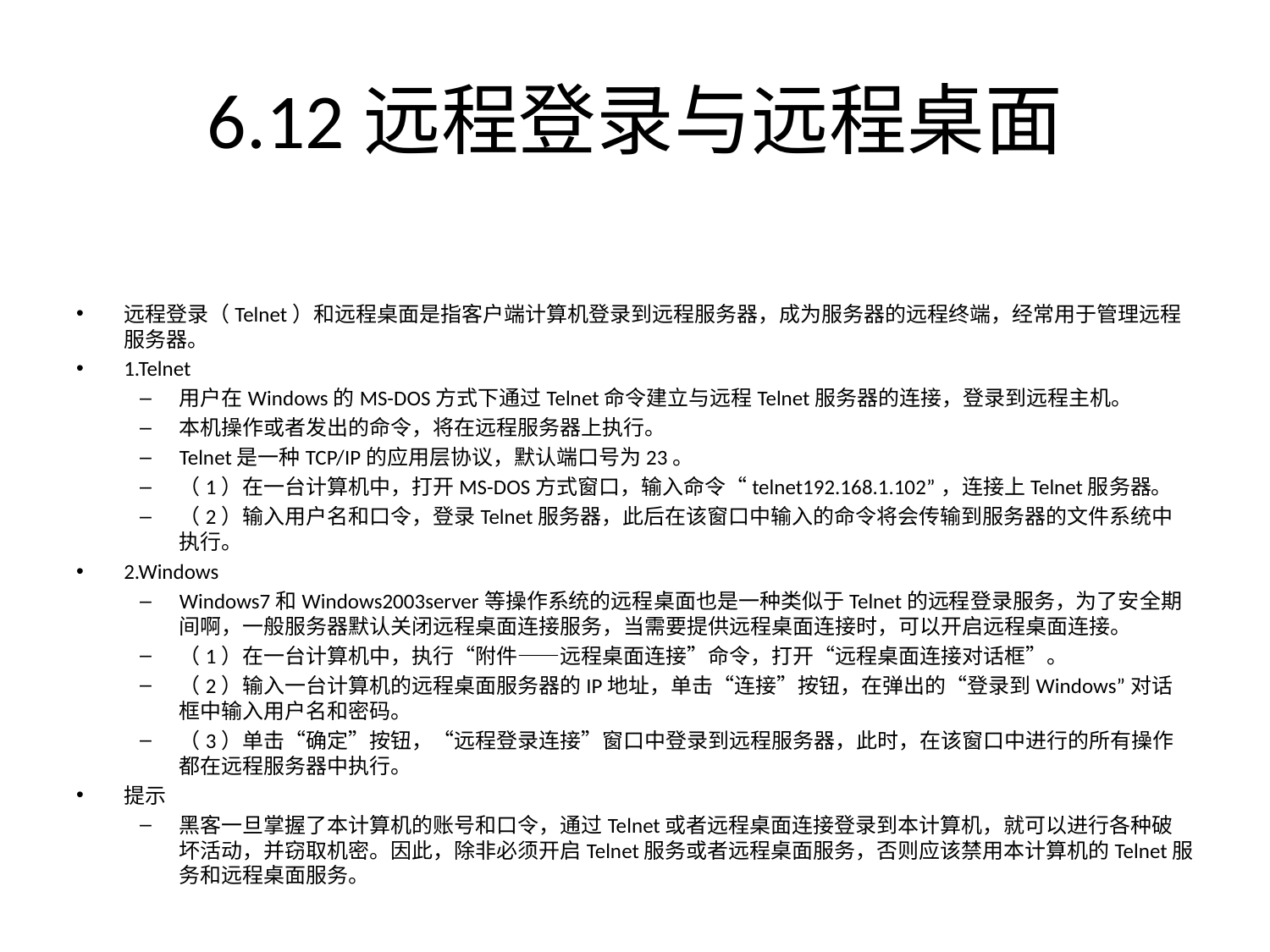

# 6.12远程登录与远程桌面

远程登录（Telnet）和远程桌面是指客户端计算机登录到远程服务器，成为服务器的远程终端，经常用于管理远程服务器。
1.Telnet
用户在Windows的MS-DOS方式下通过Telnet命令建立与远程Telnet服务器的连接，登录到远程主机。
本机操作或者发出的命令，将在远程服务器上执行。
Telnet是一种TCP/IP的应用层协议，默认端口号为23。
（1）在一台计算机中，打开MS-DOS方式窗口，输入命令“telnet192.168.1.102”，连接上Telnet服务器。
（2）输入用户名和口令，登录Telnet服务器，此后在该窗口中输入的命令将会传输到服务器的文件系统中执行。
2.Windows
Windows7和Windows2003server等操作系统的远程桌面也是一种类似于Telnet的远程登录服务，为了安全期间啊，一般服务器默认关闭远程桌面连接服务，当需要提供远程桌面连接时，可以开启远程桌面连接。
（1）在一台计算机中，执行“附件——远程桌面连接”命令，打开“远程桌面连接对话框”。
（2）输入一台计算机的远程桌面服务器的IP地址，单击“连接”按钮，在弹出的“登录到Windows”对话框中输入用户名和密码。
（3）单击“确定”按钮，“远程登录连接”窗口中登录到远程服务器，此时，在该窗口中进行的所有操作都在远程服务器中执行。
提示
黑客一旦掌握了本计算机的账号和口令，通过Telnet或者远程桌面连接登录到本计算机，就可以进行各种破坏活动，并窃取机密。因此，除非必须开启Telnet服务或者远程桌面服务，否则应该禁用本计算机的Telnet服务和远程桌面服务。